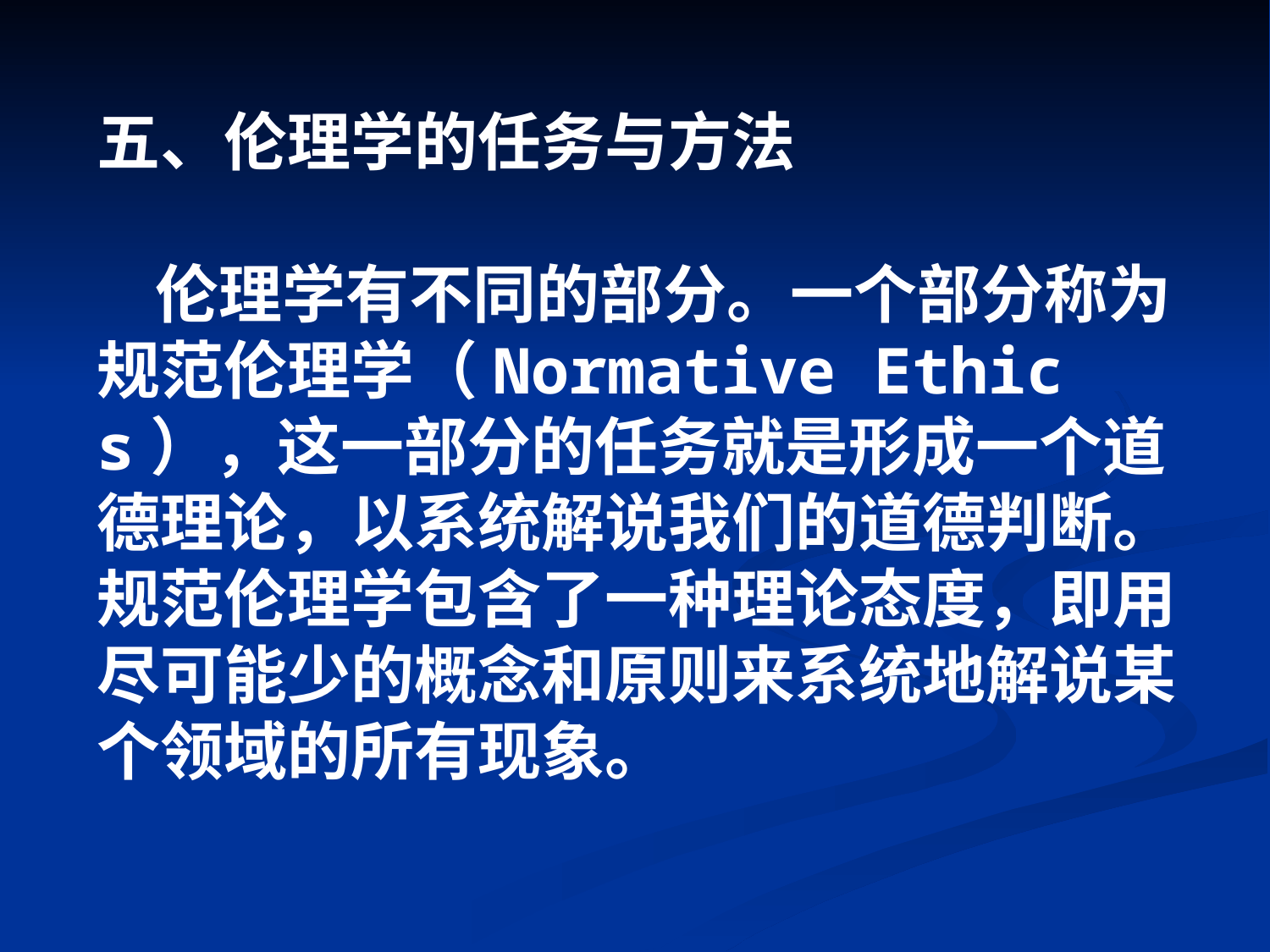

五、伦理学的任务与方法

   伦理学有不同的部分。一个部分称为规范伦理学（Normative Ethics），这一部分的任务就是形成一个道德理论，以系统解说我们的道德判断。规范伦理学包含了一种理论态度，即用尽可能少的概念和原则来系统地解说某个领域的所有现象。